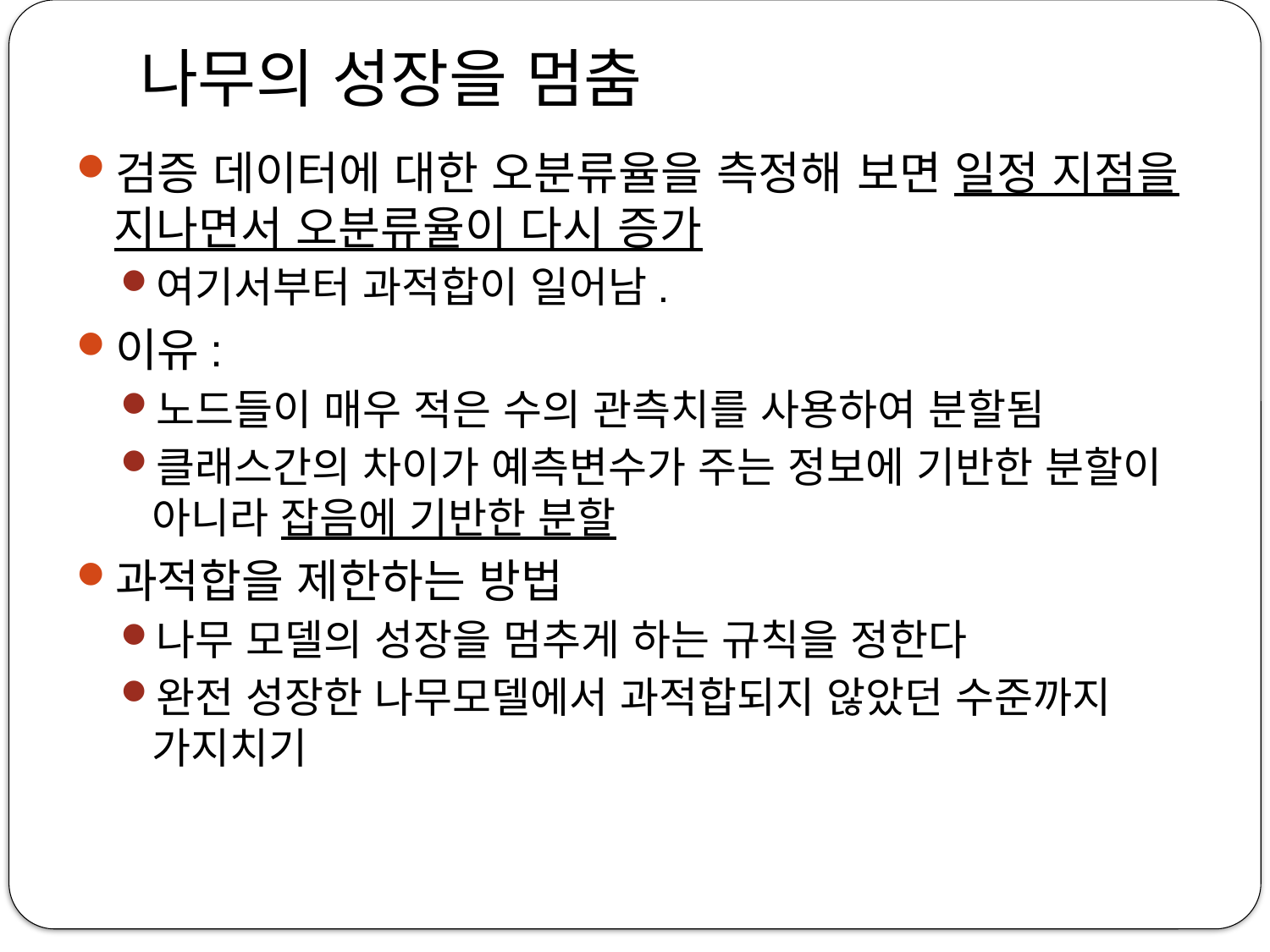

# 나무의 성장을 멈춤
검증 데이터에 대한 오분류율을 측정해 보면 일정 지점을 지나면서 오분류율이 다시 증가
여기서부터 과적합이 일어남.
이유:
노드들이 매우 적은 수의 관측치를 사용하여 분할됨
클래스간의 차이가 예측변수가 주는 정보에 기반한 분할이 아니라 잡음에 기반한 분할
과적합을 제한하는 방법
나무 모델의 성장을 멈추게 하는 규칙을 정한다
완전 성장한 나무모델에서 과적합되지 않았던 수준까지 가지치기